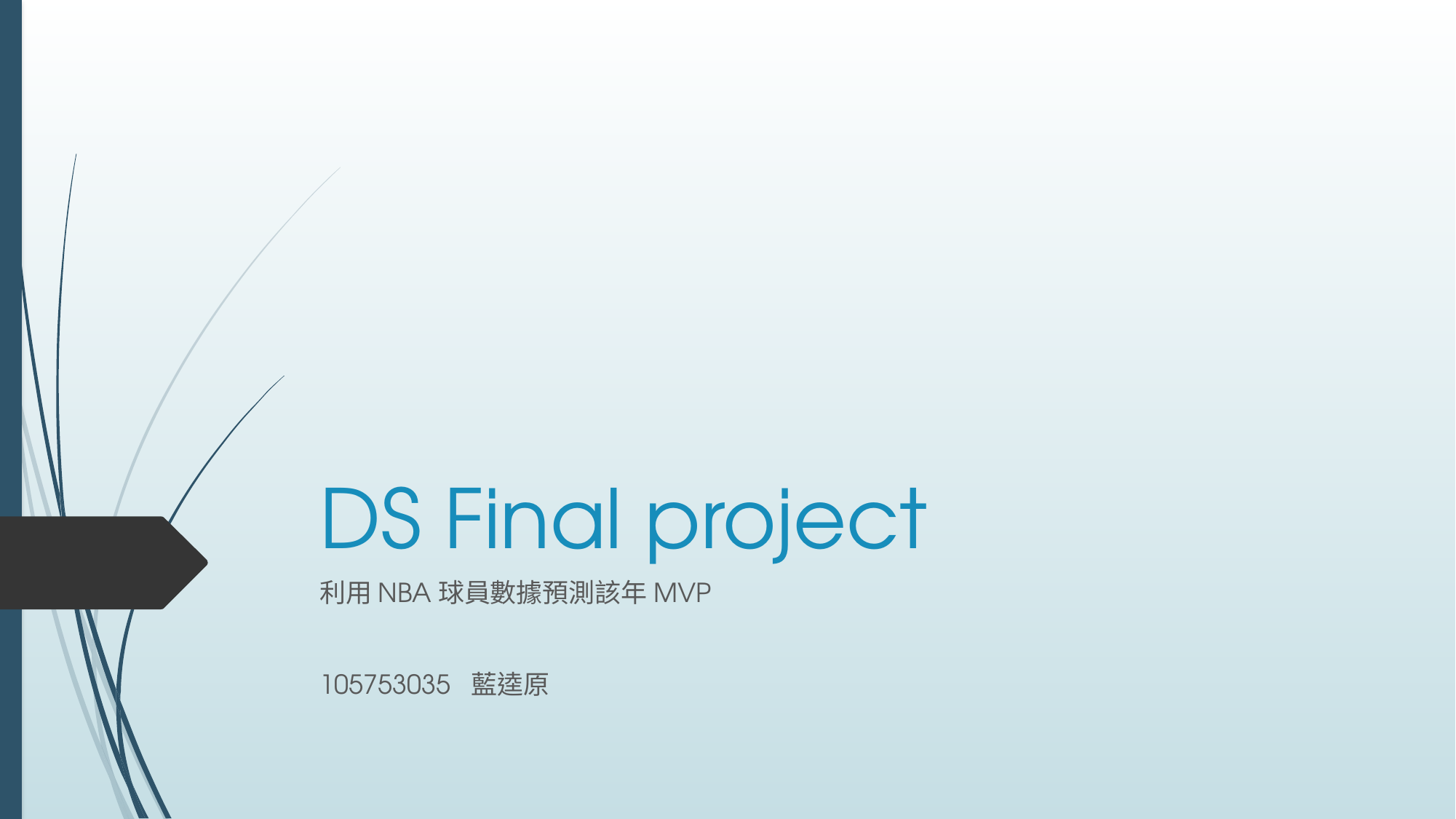

# DS Final project
利用NBA球員數據預測該年MVP

105753035  藍逵原